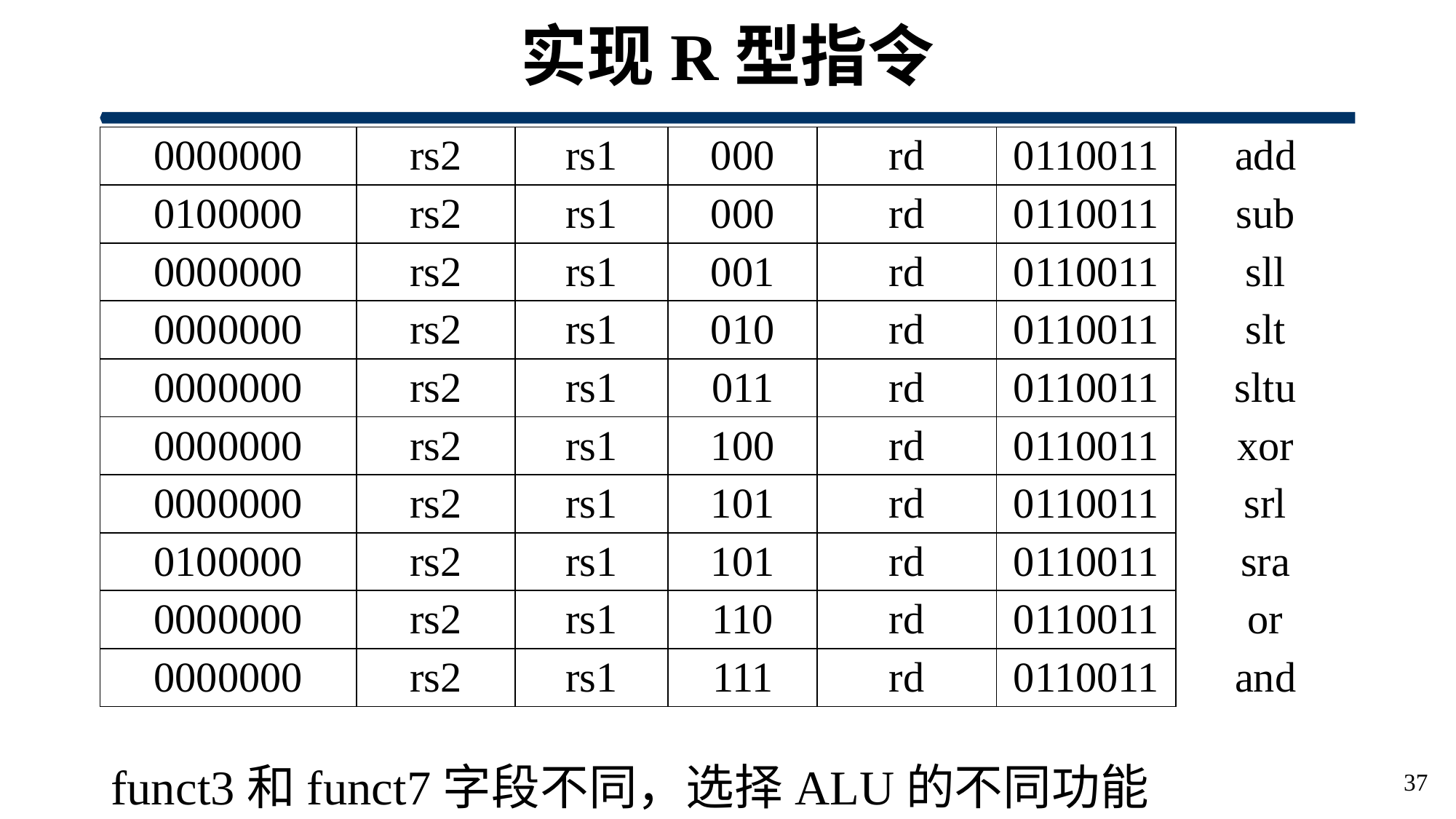

# 实现R型指令
| 0000000 | rs2 | rs1 | 000 | rd | 0110011 | add |
| --- | --- | --- | --- | --- | --- | --- |
| 0100000 | rs2 | rs1 | 000 | rd | 0110011 | sub |
| 0000000 | rs2 | rs1 | 001 | rd | 0110011 | sll |
| 0000000 | rs2 | rs1 | 010 | rd | 0110011 | slt |
| 0000000 | rs2 | rs1 | 011 | rd | 0110011 | sltu |
| 0000000 | rs2 | rs1 | 100 | rd | 0110011 | xor |
| 0000000 | rs2 | rs1 | 101 | rd | 0110011 | srl |
| 0100000 | rs2 | rs1 | 101 | rd | 0110011 | sra |
| 0000000 | rs2 | rs1 | 110 | rd | 0110011 | or |
| 0000000 | rs2 | rs1 | 111 | rd | 0110011 | and |

funct3和funct7字段不同，选择ALU的不同功能
37